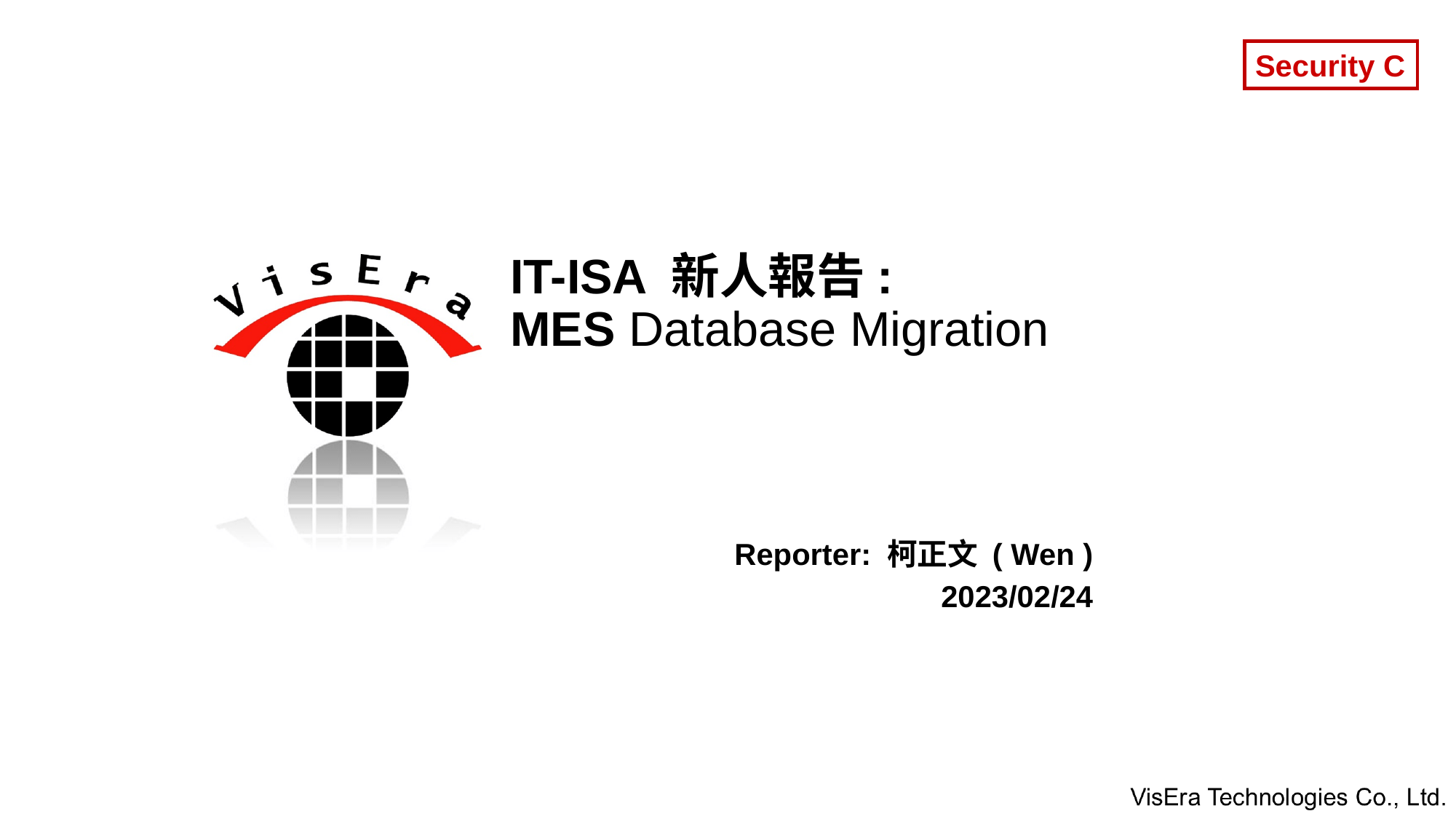

# IT-ISA 新人報告: MES Database Migration
Reporter: 柯正文 ( Wen )
2023/02/24